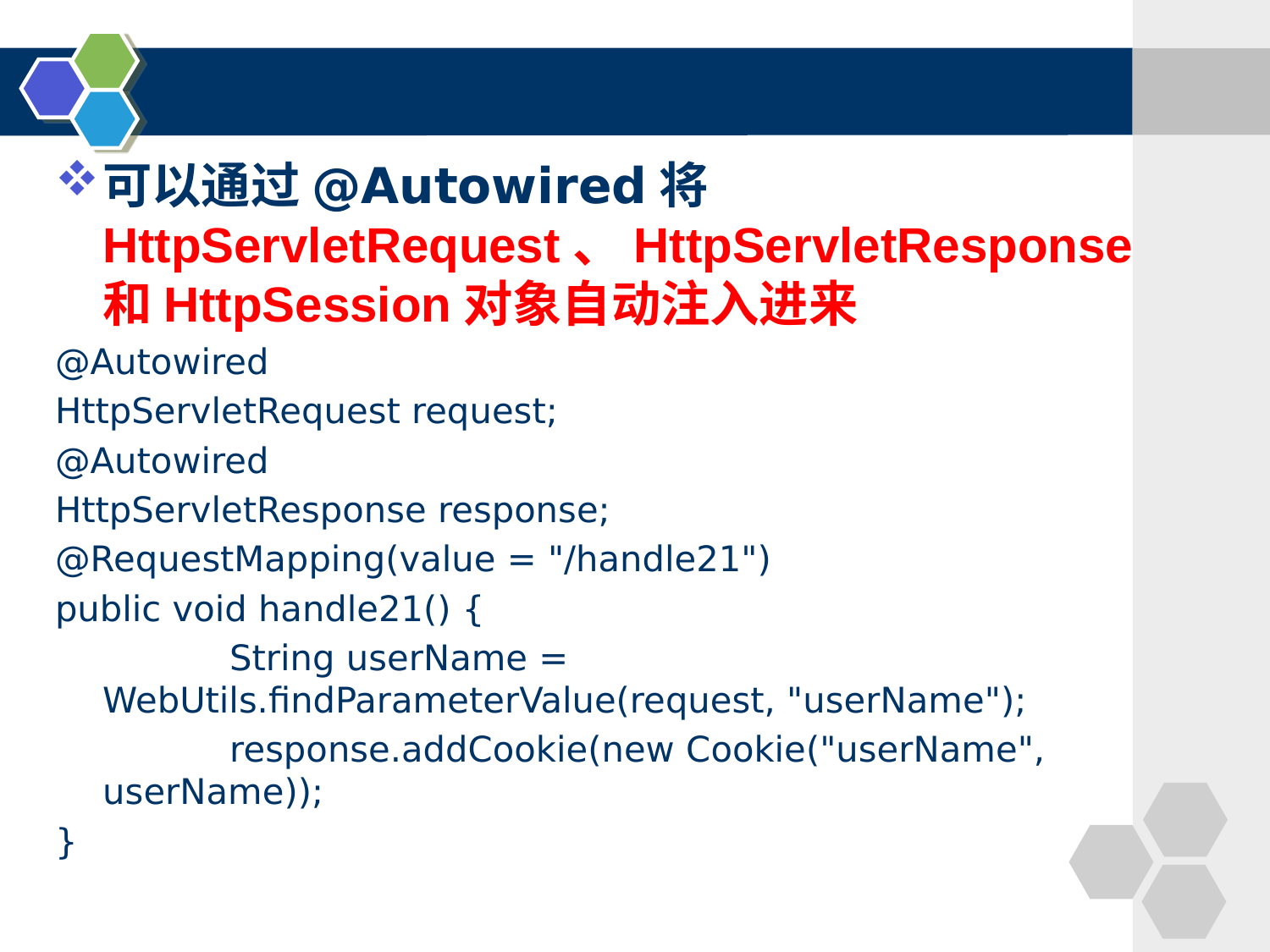

#
可以通过@Autowired将HttpServletRequest、HttpServletResponse和HttpSession对象自动注入进来
@Autowired
HttpServletRequest request;
@Autowired
HttpServletResponse response;
@RequestMapping(value = "/handle21")
public void handle21() {
		String userName = WebUtils.findParameterValue(request, "userName");
		response.addCookie(new Cookie("userName", userName));
}